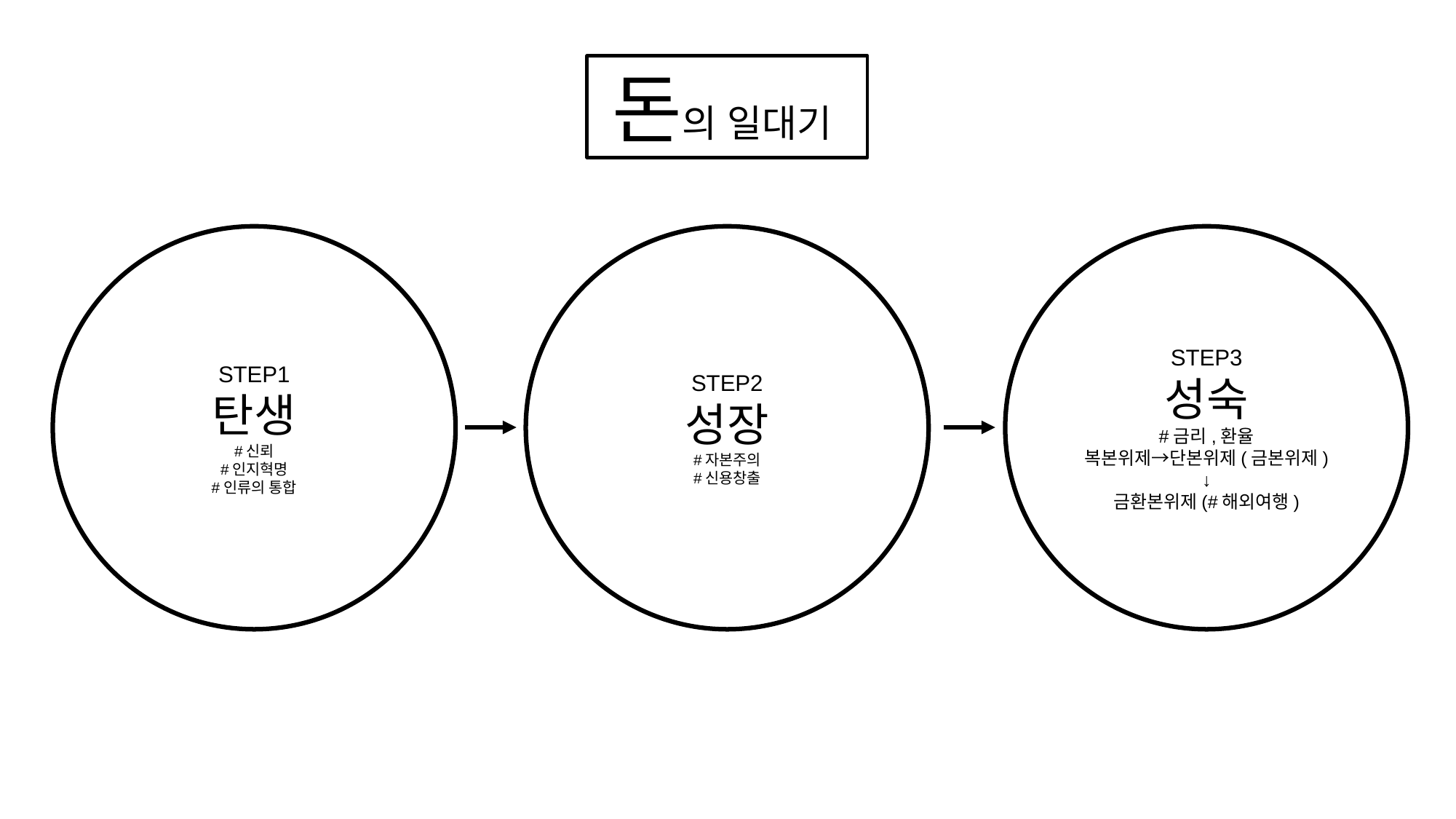

돈의 일대기
STEP1
탄생
#신뢰
#인지혁명
#인류의 통합
STEP2
성장
#자본주의
#신용창출
STEP3
성숙
#금리,환율
복본위제→단본위제(금본위제)
↓
금환본위제(#해외여행)